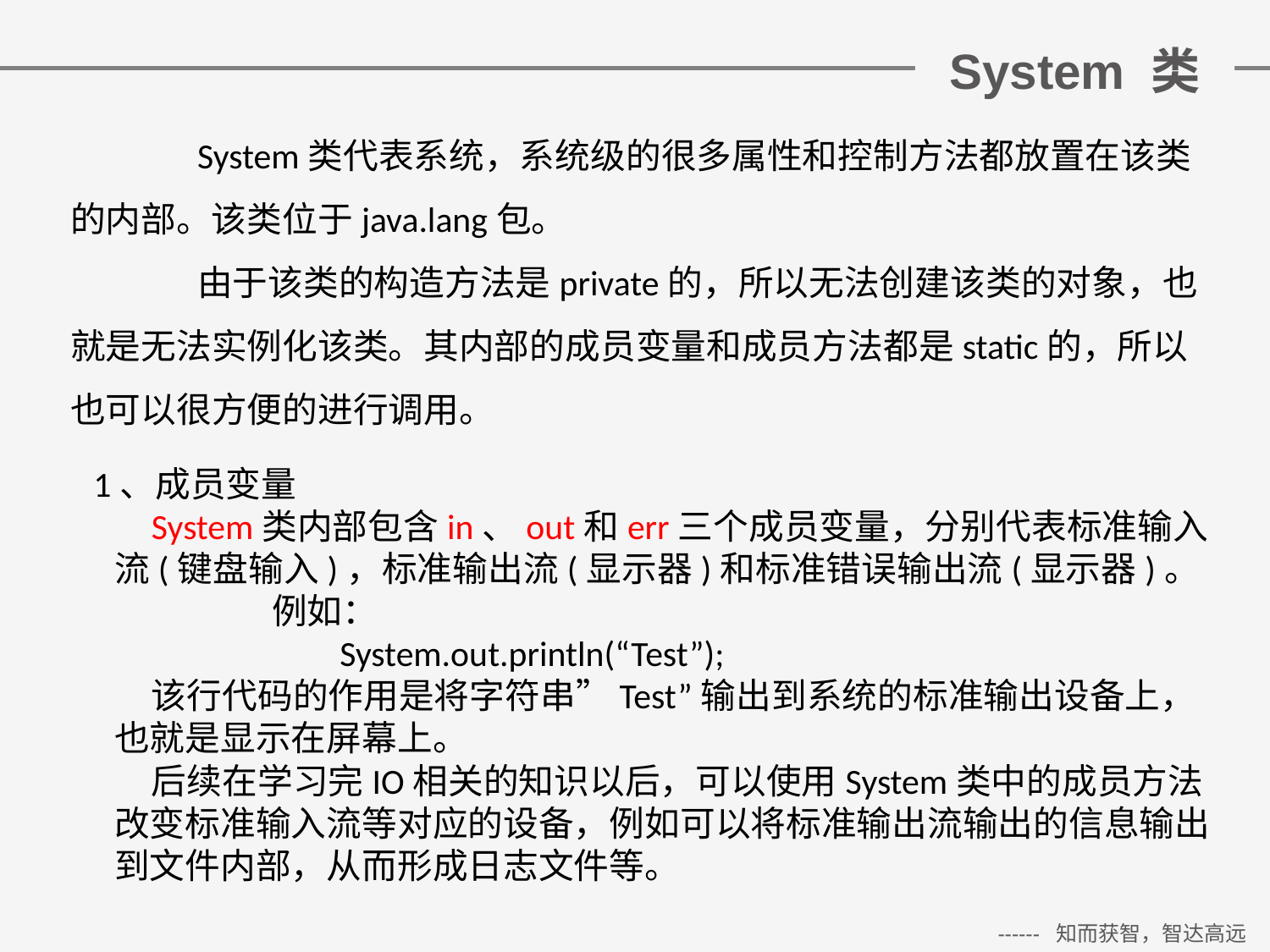

# System 类
	System类代表系统，系统级的很多属性和控制方法都放置在该类的内部。该类位于java.lang包。
	由于该类的构造方法是private的，所以无法创建该类的对象，也就是无法实例化该类。其内部的成员变量和成员方法都是static的，所以也可以很方便的进行调用。
  1、成员变量
System类内部包含in、out和err三个成员变量，分别代表标准输入流(键盘输入)，标准输出流(显示器)和标准错误输出流(显示器)。
                   例如：
                            System.out.println(“Test”);
该行代码的作用是将字符串”Test”输出到系统的标准输出设备上，也就是显示在屏幕上。
后续在学习完IO相关的知识以后，可以使用System类中的成员方法改变标准输入流等对应的设备，例如可以将标准输出流输出的信息输出到文件内部，从而形成日志文件等。